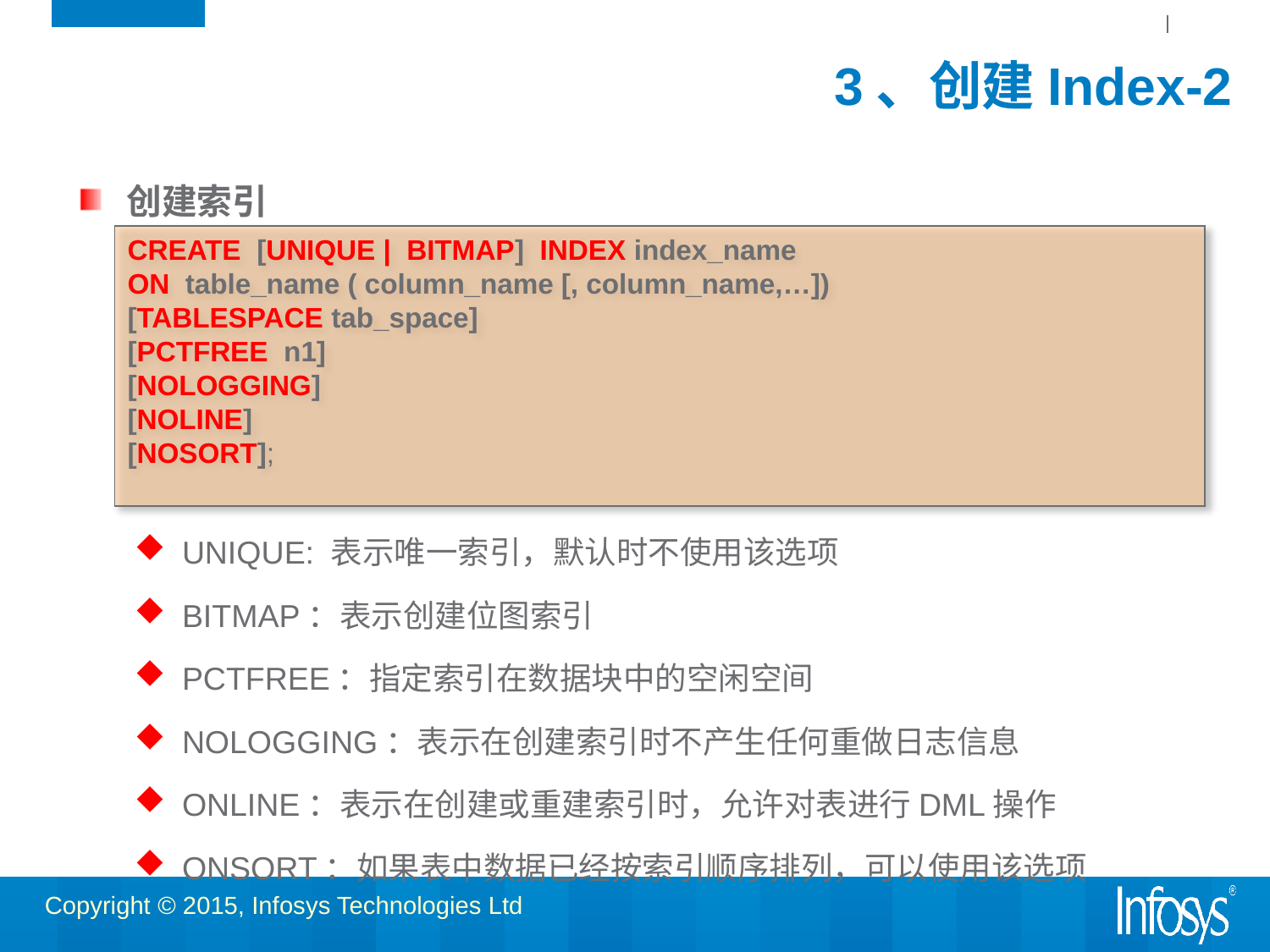

# 3、创建Index-2

创建索引

UNIQUE: 表示唯一索引，默认时不使用该选项
BITMAP：表示创建位图索引
PCTFREE：指定索引在数据块中的空闲空间
NOLOGGING：表示在创建索引时不产生任何重做日志信息
ONLINE：表示在创建或重建索引时，允许对表进行DML操作
ONSORT：如果表中数据已经按索引顺序排列，可以使用该选项
CREATE  [UNIQUE |  BITMAP]  INDEX index_name
ON  table_name ( column_name [, column_name,…])
[TABLESPACE tab_space]
[PCTFREE  n1]
[NOLOGGING]
[NOLINE]
[NOSORT];